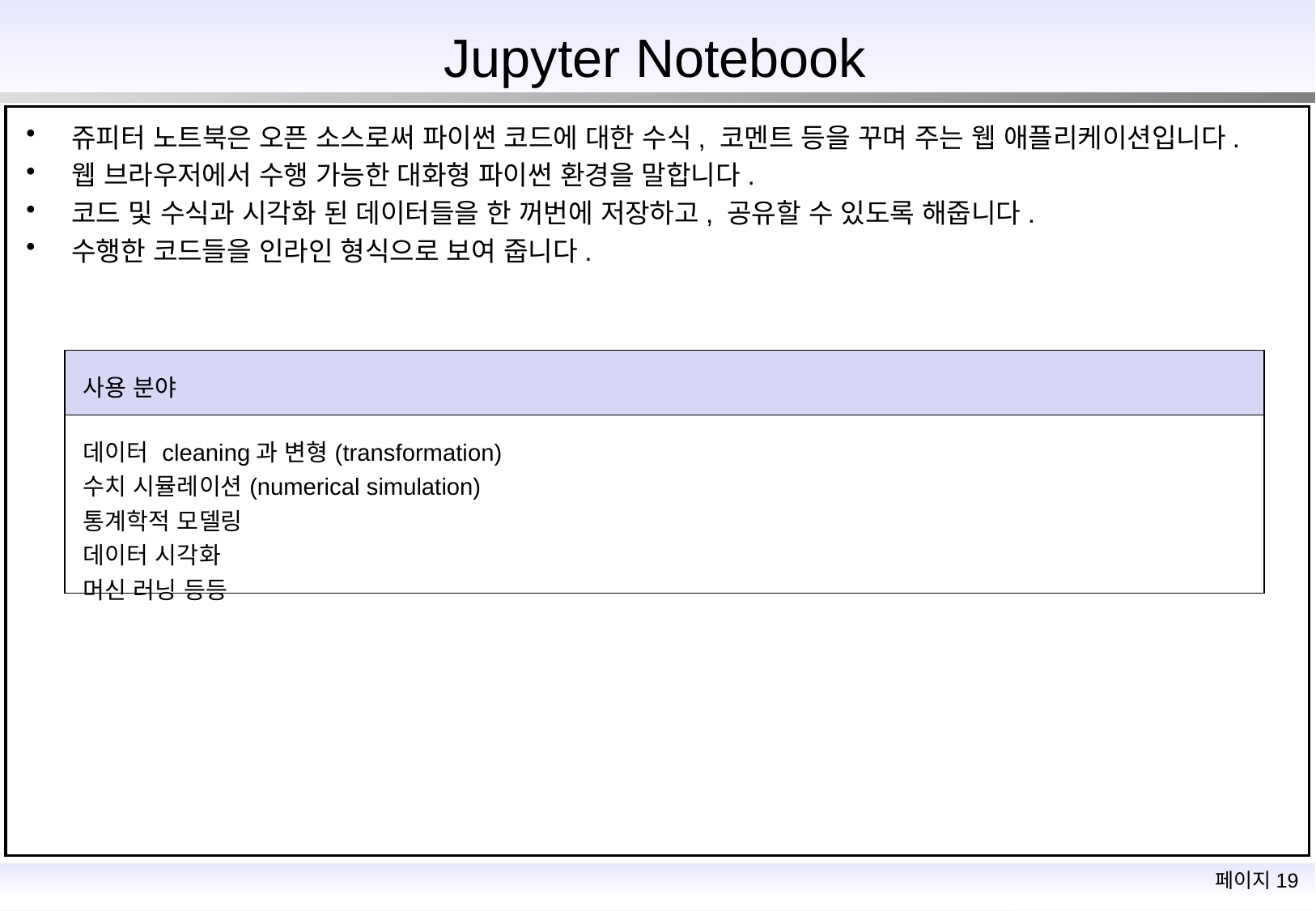

# Jupyter Notebook
쥬피터 노트북은 오픈 소스로써 파이썬 코드에 대한 수식, 코멘트 등을 꾸며 주는 웹 애플리케이션입니다.
웹 브라우저에서 수행 가능한 대화형 파이썬 환경을 말합니다.
코드 및 수식과 시각화 된 데이터들을 한 꺼번에 저장하고, 공유할 수 있도록 해줍니다.
수행한 코드들을 인라인 형식으로 보여 줍니다.
| 사용 분야 |
| --- |
| 데이터 cleaning과 변형(transformation) 수치 시뮬레이션(numerical simulation) 통계학적 모델링 데이터 시각화 머신 러닝 등등 |